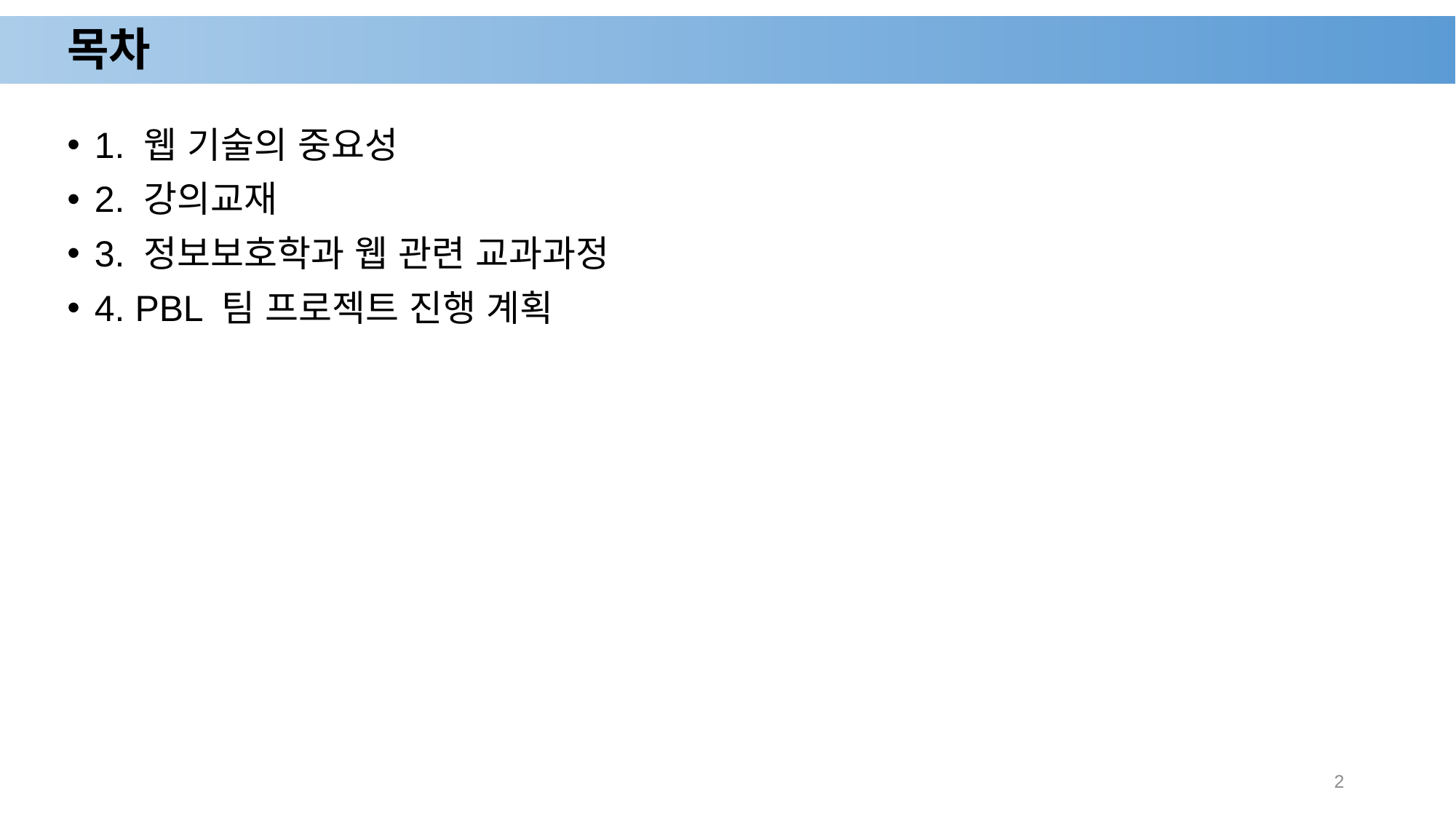

# 목차
1. 웹 기술의 중요성
2. 강의교재
3. 정보보호학과 웹 관련 교과과정
4. PBL 팀 프로젝트 진행 계획
2